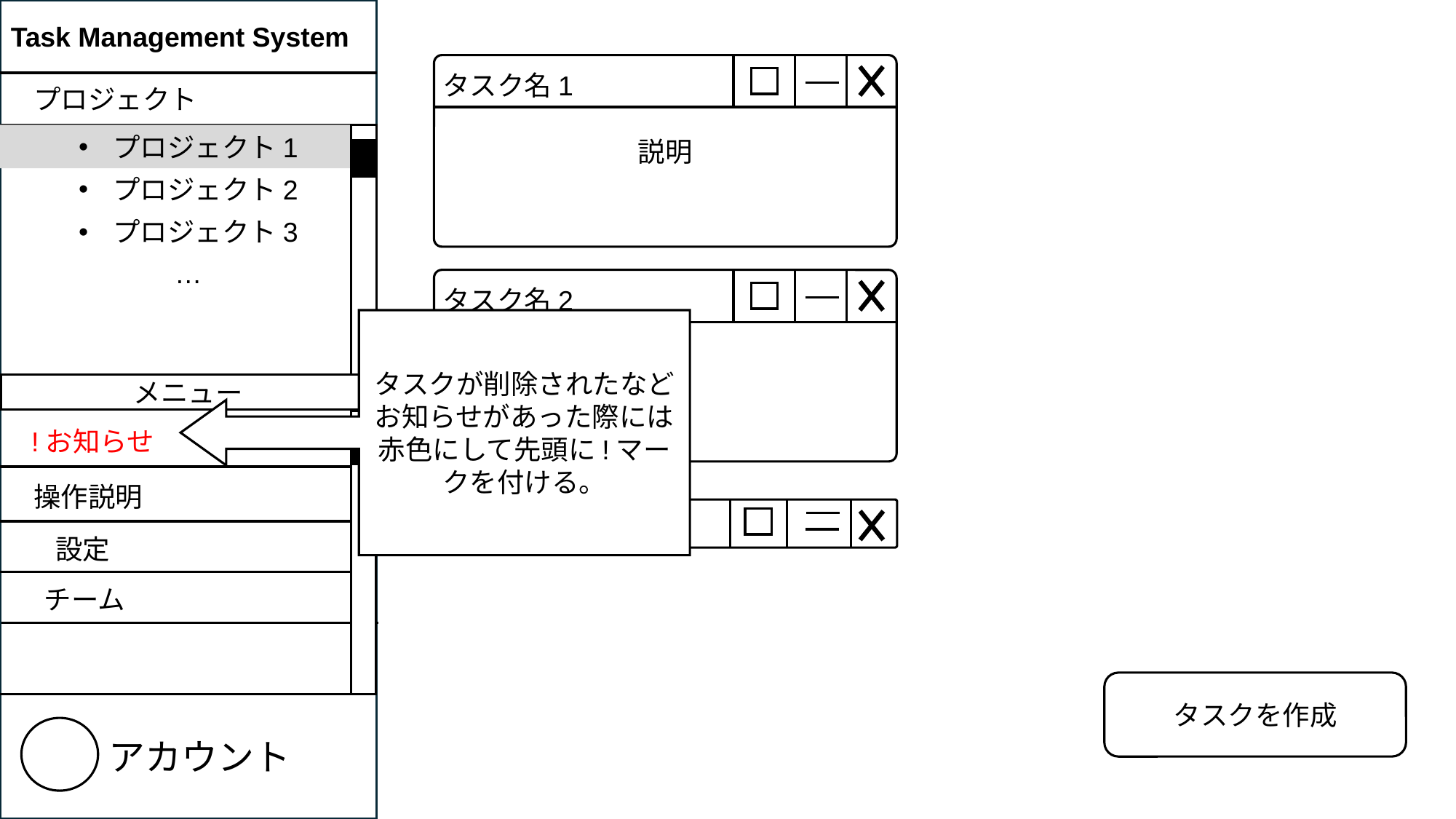

Task Management System
説明

タスク名1

プロジェクト
プロジェクト1

プロジェクト2
プロジェクト3
…
説明

タスク名2

タスクが削除されたなどお知らせがあった際には赤色にして先頭に!マークを付ける。
メニュー

!お知らせ

操作説明

タスク名3

設定
チーム
タスクを作成

アカウント